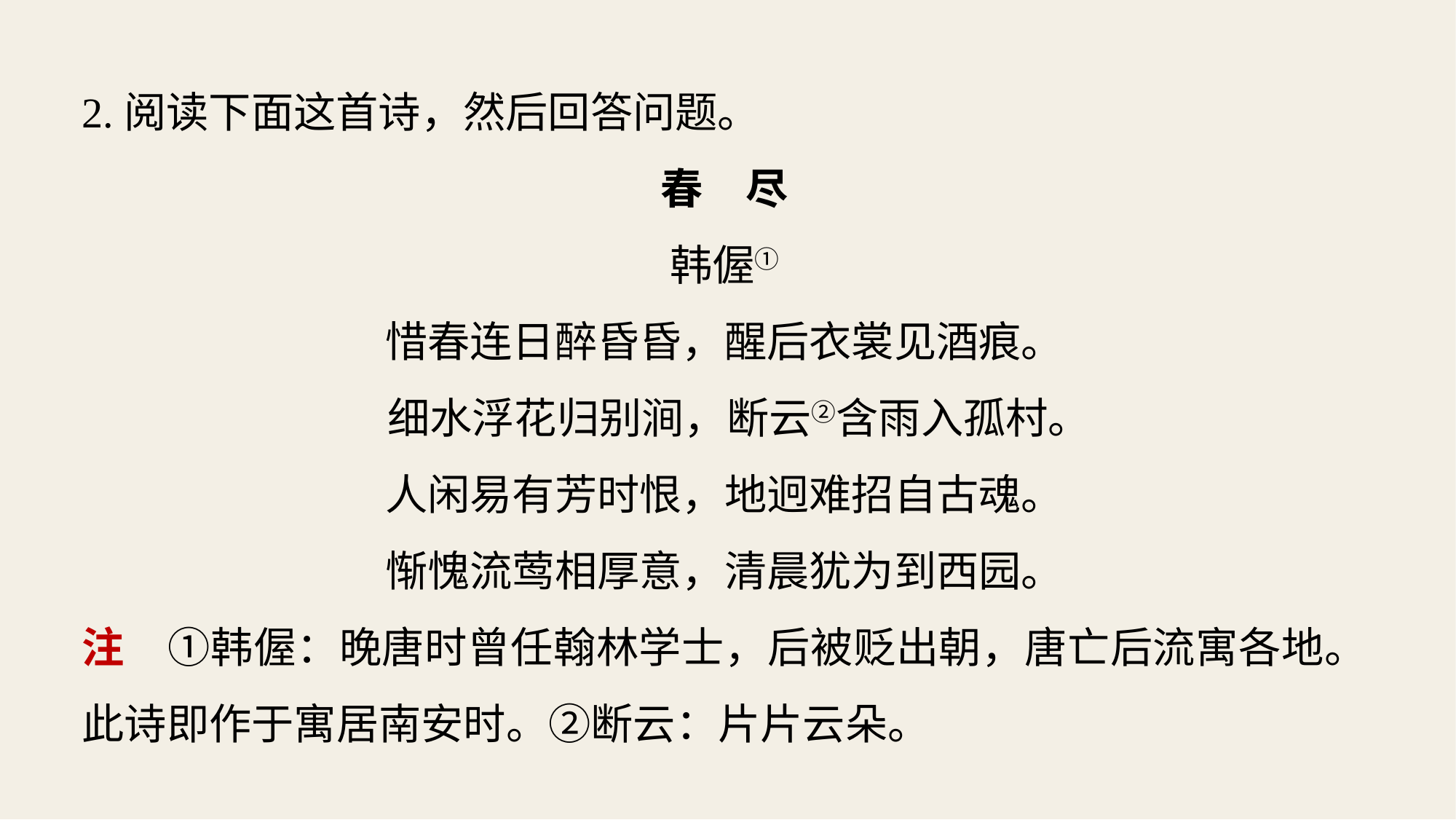

2.阅读下面这首诗，然后回答问题。
春　尽
韩偓①
惜春连日醉昏昏，醒后衣裳见酒痕。
  细水浮花归别涧，断云②含雨入孤村。
人闲易有芳时恨，地迥难招自古魂。
惭愧流莺相厚意，清晨犹为到西园。
注　①韩偓：晚唐时曾任翰林学士，后被贬出朝，唐亡后流寓各地。此诗即作于寓居南安时。②断云：片片云朵。